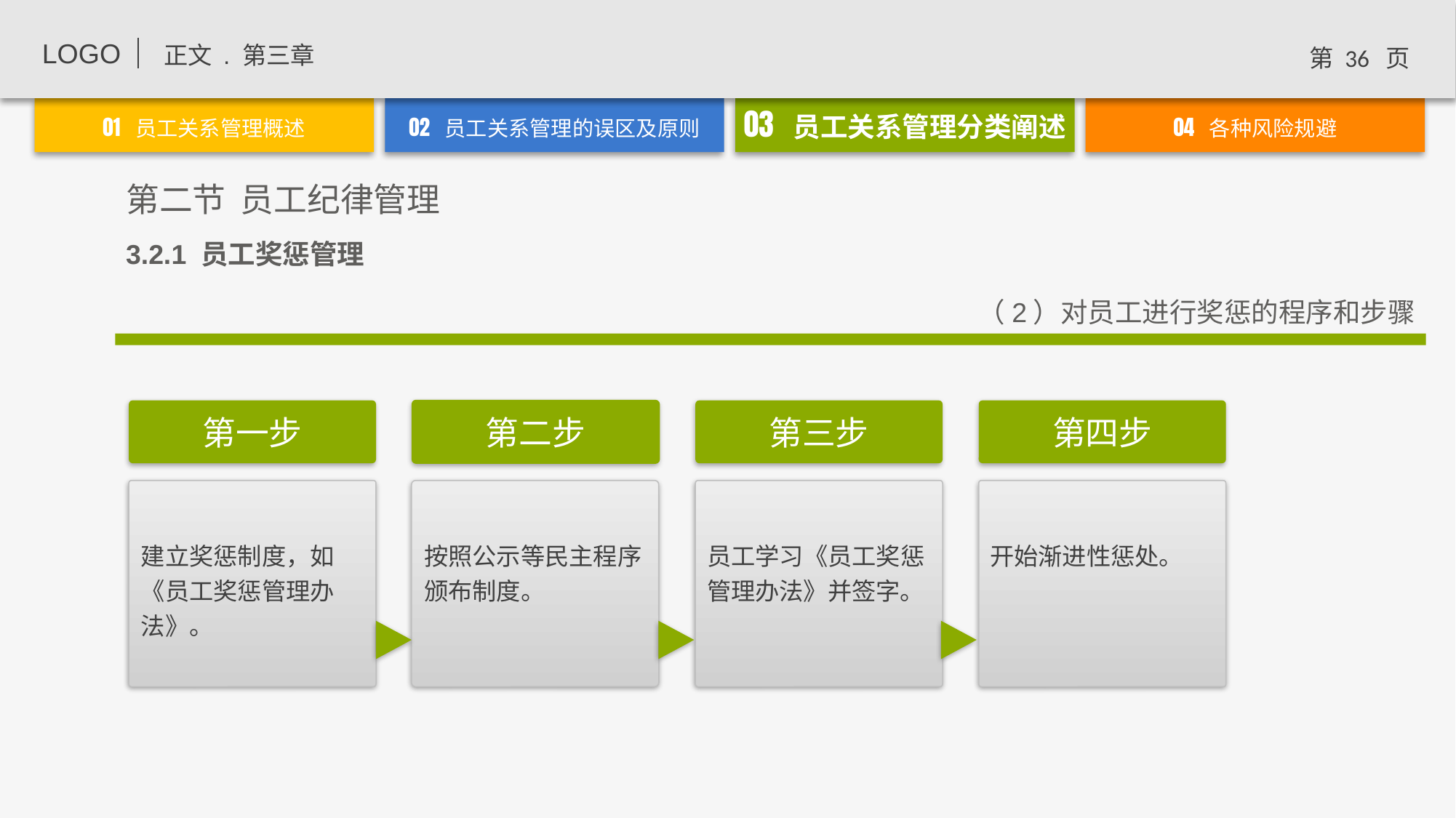

3.2.1 员工奖惩管理
（2）对员工进行奖惩的程序和步骤

第一步
第二步
第三步
第四步

建立奖惩制度，如《员工奖惩管理办法》。
按照公示等民主程序颁布制度。
员工学习《员工奖惩管理办法》并签字。
开始渐进性惩处。